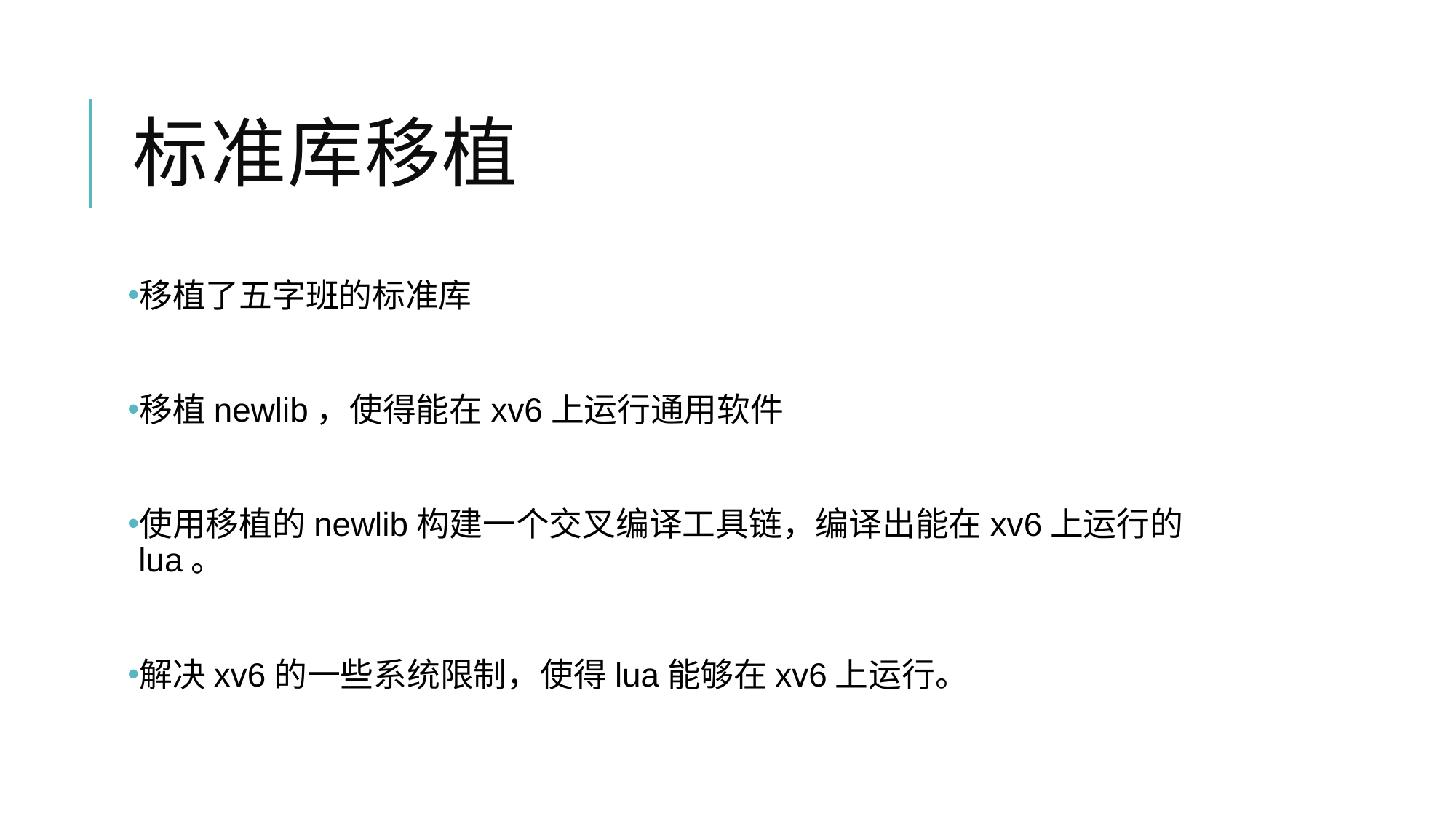

# 标准库移植
移植了五字班的标准库

移植newlib，使得能在xv6上运行通用软件

使用移植的newlib构建一个交叉编译工具链，编译出能在xv6上运行的lua。

解决xv6的一些系统限制，使得lua能够在xv6上运行。